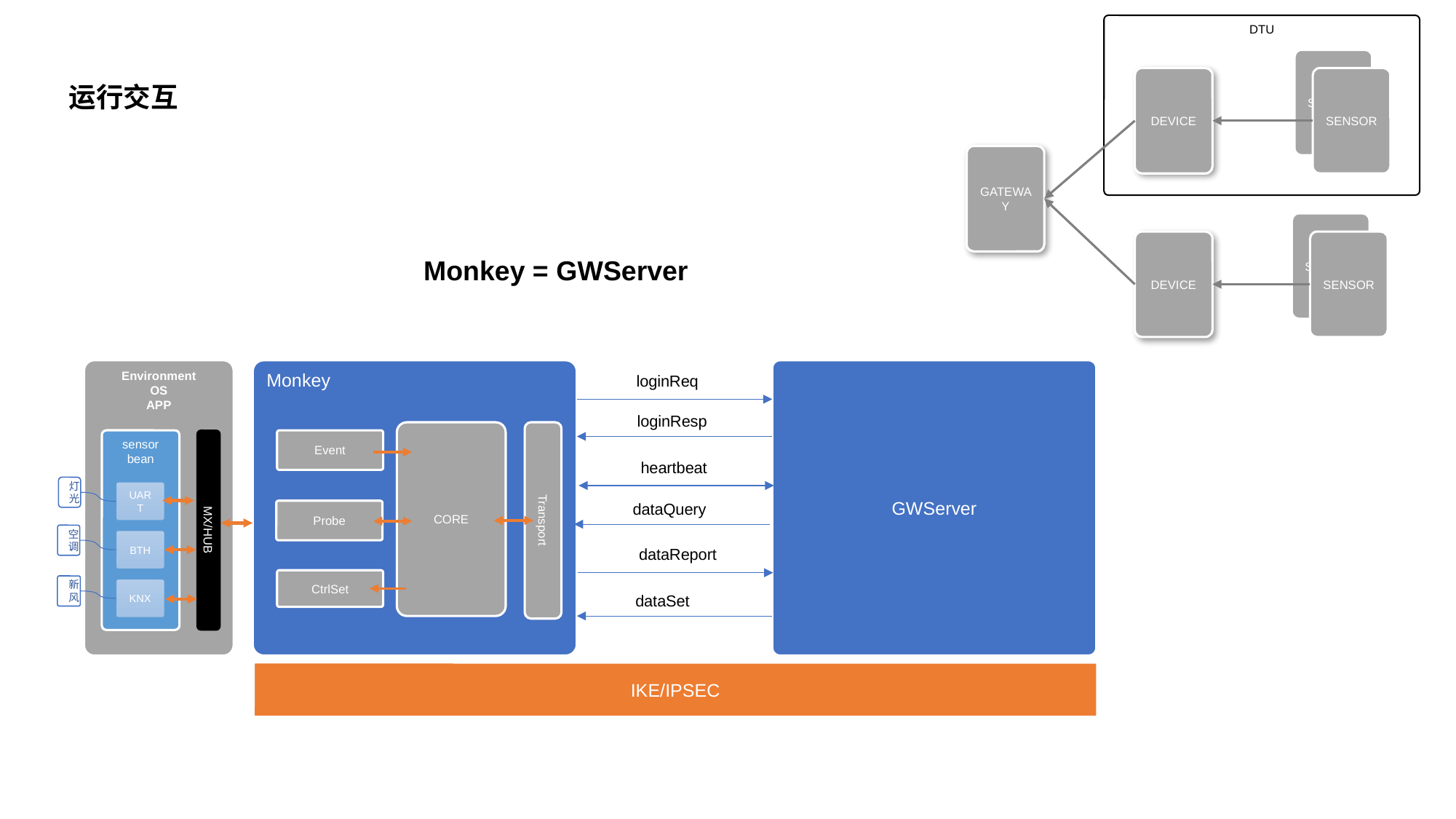

DTU
SENSOR
SENSOR
DEVICE
GATEWAY
SENSOR
SENSOR
DEVICE
运行交互
Monkey = GWServer
Environment
OS
APP
Monkey
GWServer
loginReq
loginResp
CORE
sensor
bean
Event
heartbeat
灯光
UART
dataQuery
Probe
Transport
MX/HUB
空调
BTH
dataReport
CtrlSet
新风
KNX
dataSet
IKE/IPSEC